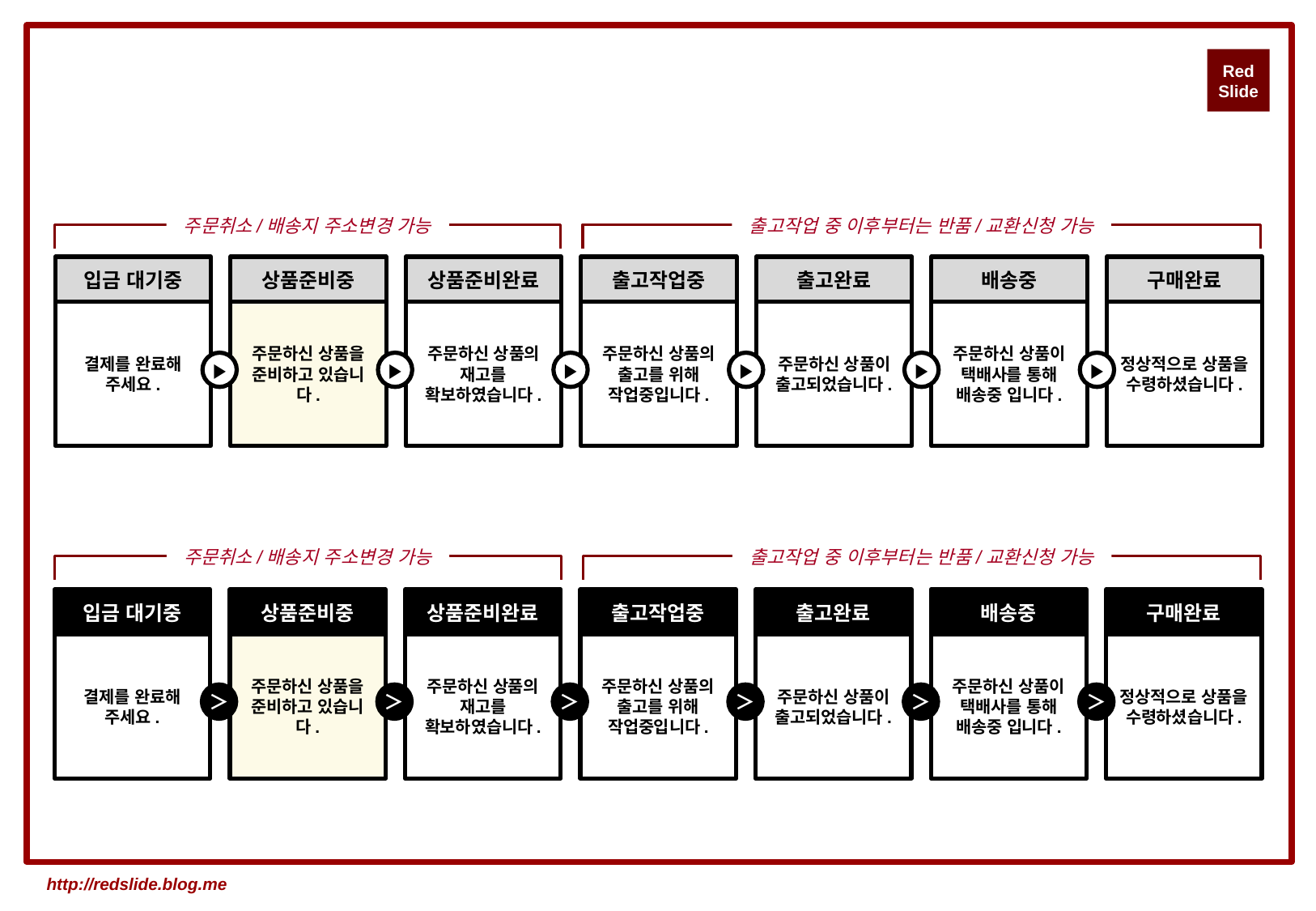

주문취소/배송지 주소변경 가능

출고작업 중 이후부터는 반품/교환신청 가능
입금 대기중
상품준비중
상품준비완료
출고작업중
출고완료
배송중
구매완료
결제를 완료해 주세요.
주문하신 상품을 준비하고 있습니다.
주문하신 상품의 재고를 확보하였습니다.
주문하신 상품의 출고를 위해 작업중입니다.
주문하신 상품이 출고되었습니다.
주문하신 상품이 택배사를 통해 배송중 입니다.
정상적으로 상품을 수령하셨습니다.
▶
▶
▶
▶
▶
▶

주문취소/배송지 주소변경 가능

출고작업 중 이후부터는 반품/교환신청 가능
입금 대기중
상품준비중
상품준비완료
출고작업중
출고완료
배송중
구매완료
결제를 완료해 주세요.
주문하신 상품을 준비하고 있습니다.
주문하신 상품의 재고를 확보하였습니다.
주문하신 상품의 출고를 위해 작업중입니다.
주문하신 상품이 출고되었습니다.
주문하신 상품이 택배사를 통해 배송중 입니다.
정상적으로 상품을 수령하셨습니다.
＞
＞
＞
＞
＞
＞